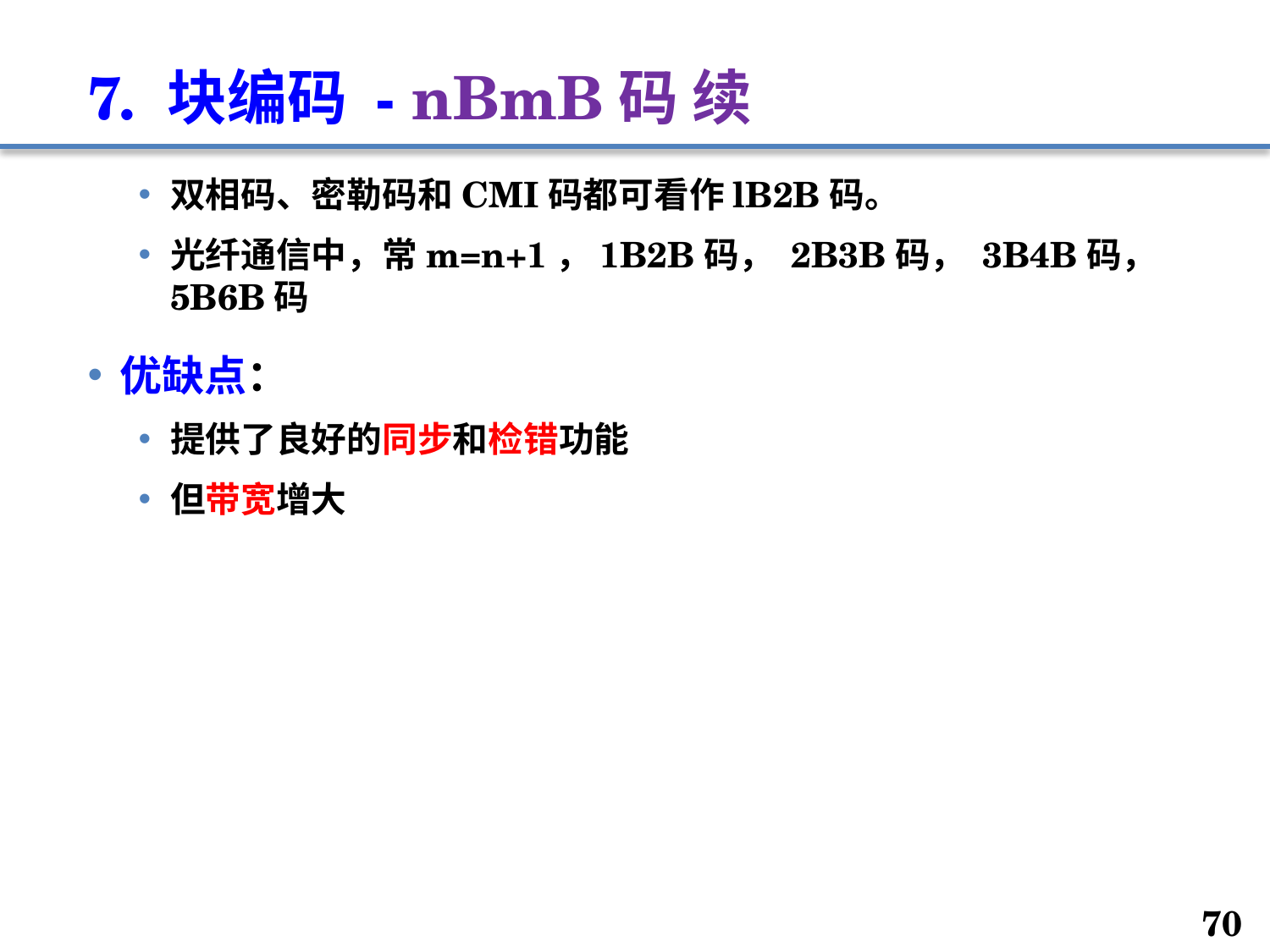

# 7. 块编码 - nBmB码 续
双相码、密勒码和CMI码都可看作lB2B码。
光纤通信中，常m=n+1，1B2B码， 2B3B码， 3B4B码， 5B6B码
优缺点：
提供了良好的同步和检错功能
但带宽增大

70